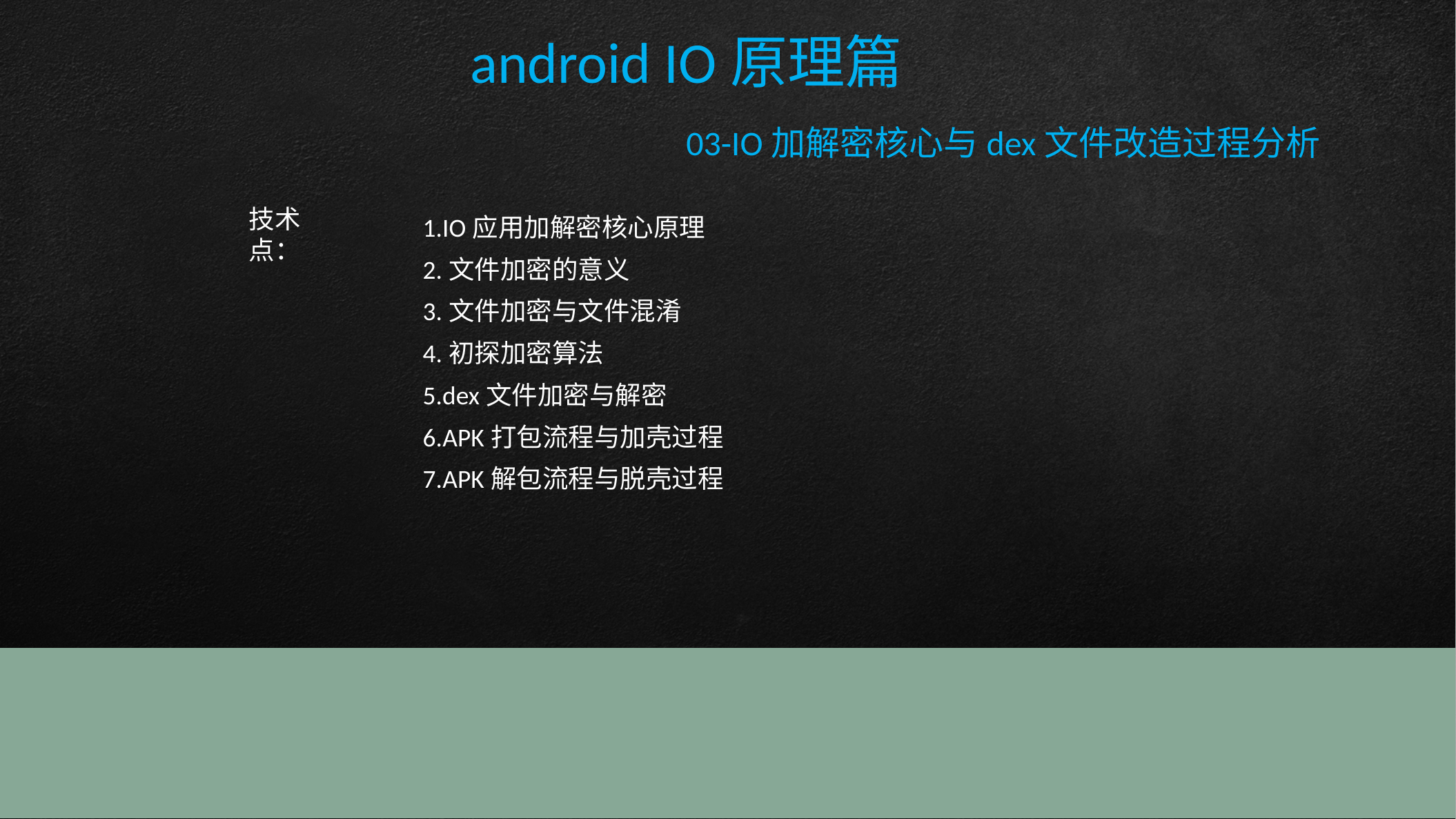

android IO原理篇
						03-IO加解密核心与dex文件改造过程分析
技术点：
    1.IO应用加解密核心原理
    2.文件加密的意义
    3.文件加密与文件混淆
    4.初探加密算法
    5.dex文件加密与解密
    6.APK打包流程与加壳过程
    7.APK解包流程与脱壳过程